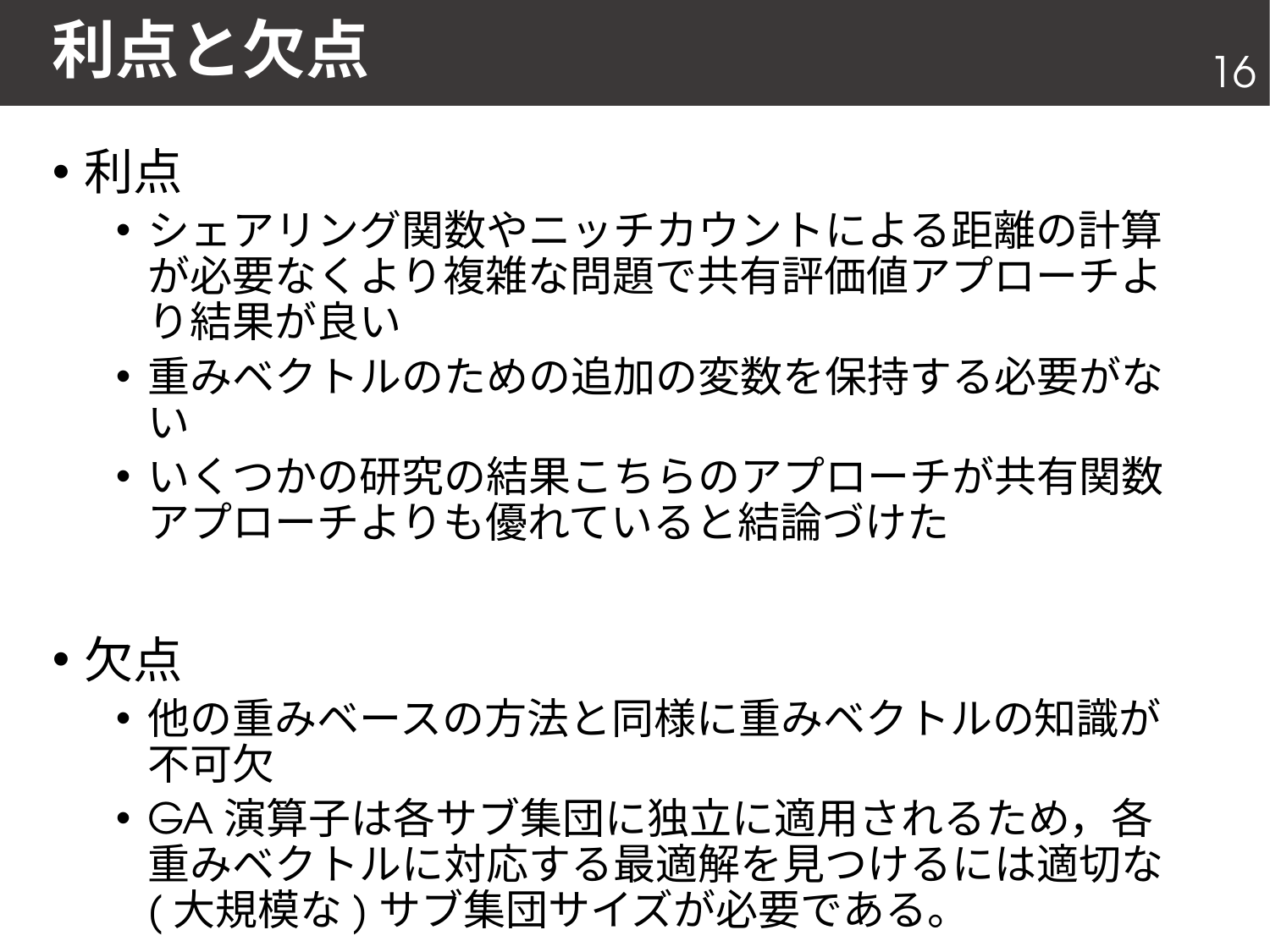

# 利点と欠点
16
利点
シェアリング関数やニッチカウントによる距離の計算が必要なくより複雑な問題で共有評価値アプローチより結果が良い
重みベクトルのための追加の変数を保持する必要がない
いくつかの研究の結果こちらのアプローチが共有関数アプローチよりも優れていると結論づけた

欠点
他の重みベースの方法と同様に重みベクトルの知識が不可欠
GA演算子は各サブ集団に独立に適用されるため，各重みベクトルに対応する最適解を見つけるには適切な(大規模な)サブ集団サイズが必要である。